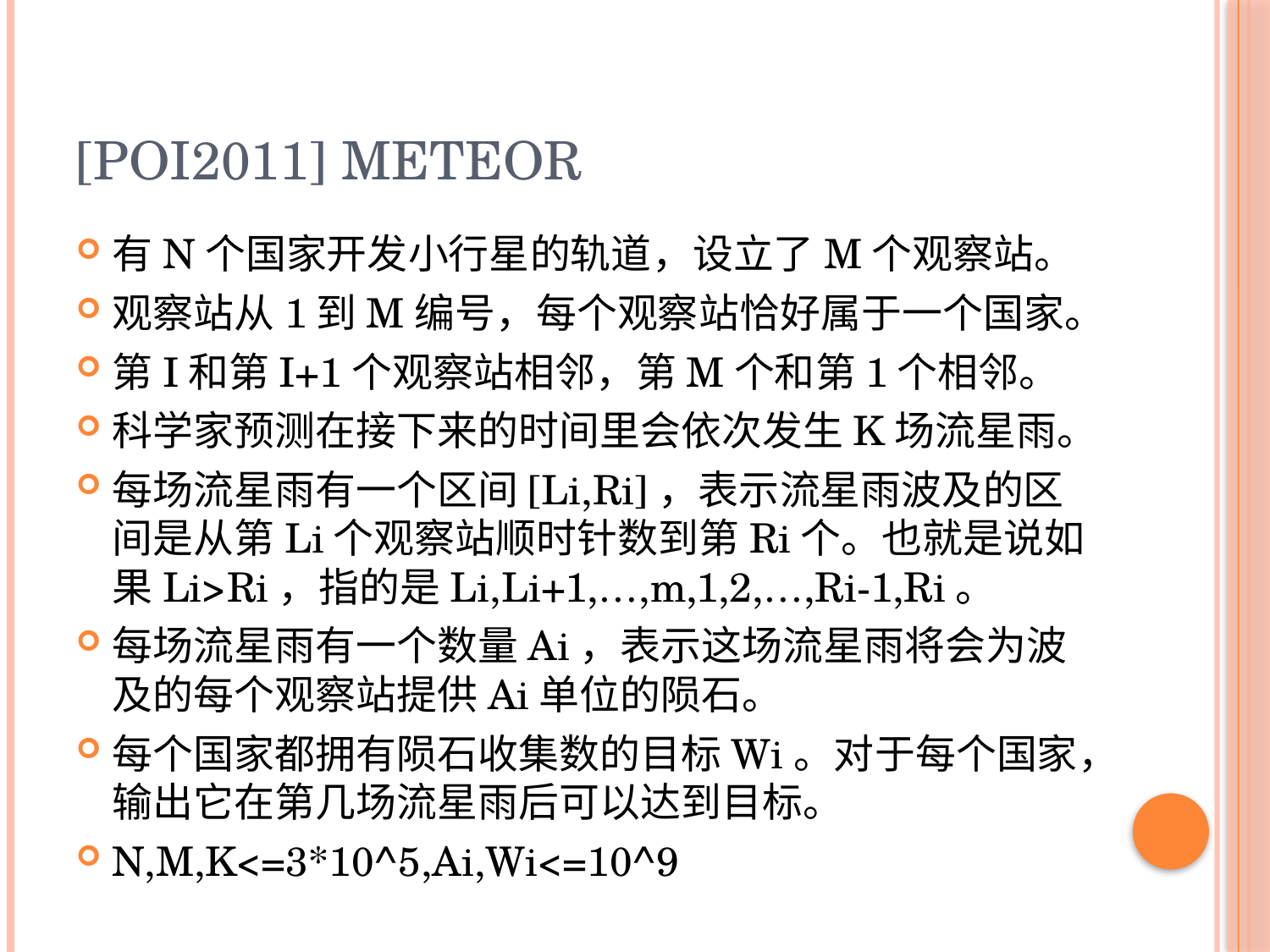

# [POI2011] Meteor
有N个国家开发小行星的轨道，设立了M个观察站。
观察站从1到M编号，每个观察站恰好属于一个国家。
第I和第I+1个观察站相邻，第M个和第1个相邻。
科学家预测在接下来的时间里会依次发生K场流星雨。
每场流星雨有一个区间[Li,Ri]，表示流星雨波及的区间是从第Li个观察站顺时针数到第Ri个。也就是说如果Li>Ri，指的是Li,Li+1,…,m,1,2,…,Ri-1,Ri。
每场流星雨有一个数量Ai，表示这场流星雨将会为波及的每个观察站提供Ai单位的陨石。
每个国家都拥有陨石收集数的目标Wi。对于每个国家，输出它在第几场流星雨后可以达到目标。
N,M,K<=3*10^5,Ai,Wi<=10^9